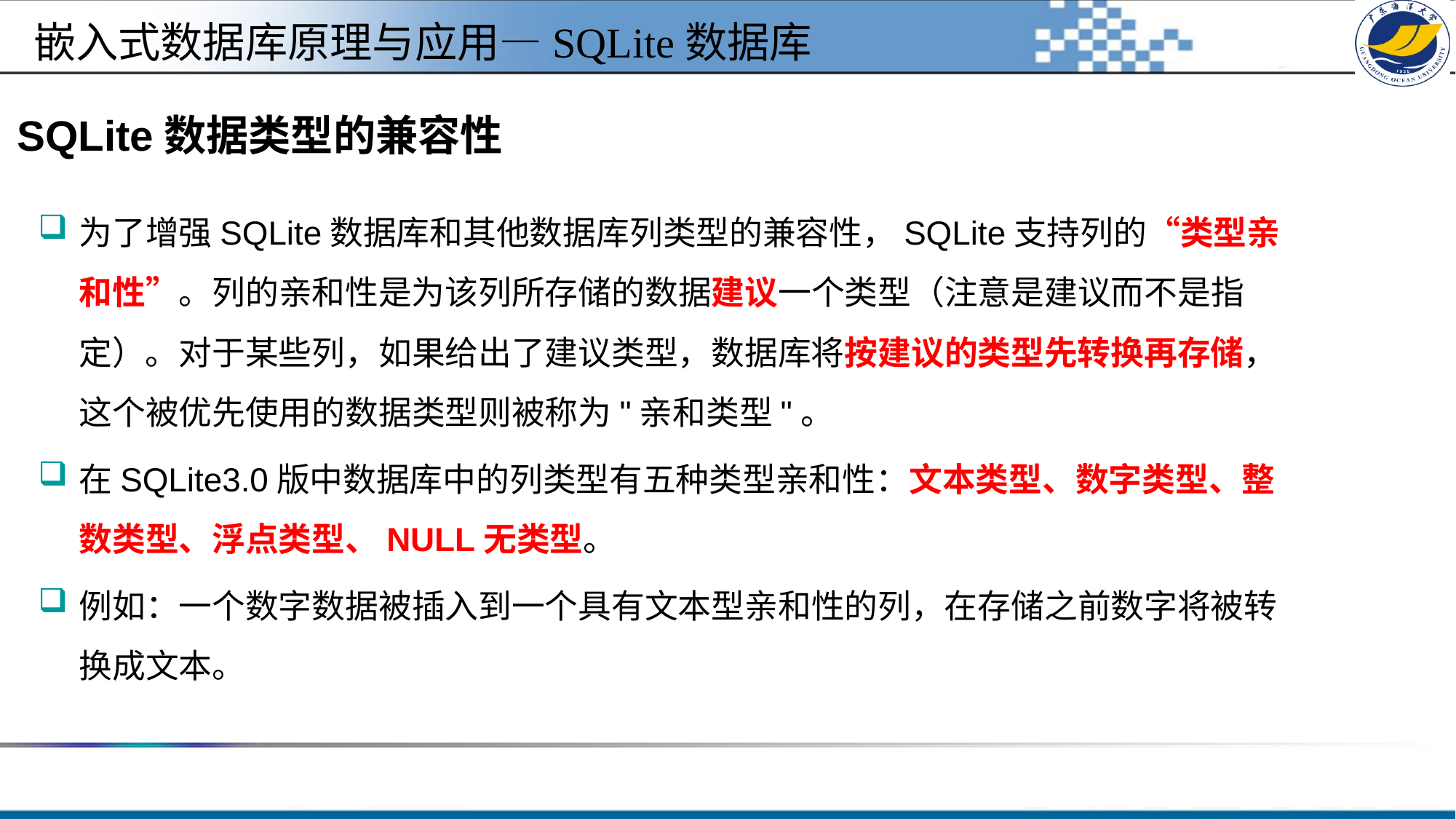

嵌入式数据库原理与应用—SQLite数据库
# SQLite数据类型的兼容性
为了增强SQLite数据库和其他数据库列类型的兼容性，SQLite支持列的“类型亲和性”。列的亲和性是为该列所存储的数据建议一个类型（注意是建议而不是指定）。对于某些列，如果给出了建议类型，数据库将按建议的类型先转换再存储，这个被优先使用的数据类型则被称为"亲和类型"。
在SQLite3.0版中数据库中的列类型有五种类型亲和性：文本类型、数字类型、整数类型、浮点类型、NULL无类型。
例如：一个数字数据被插入到一个具有文本型亲和性的列，在存储之前数字将被转换成文本。